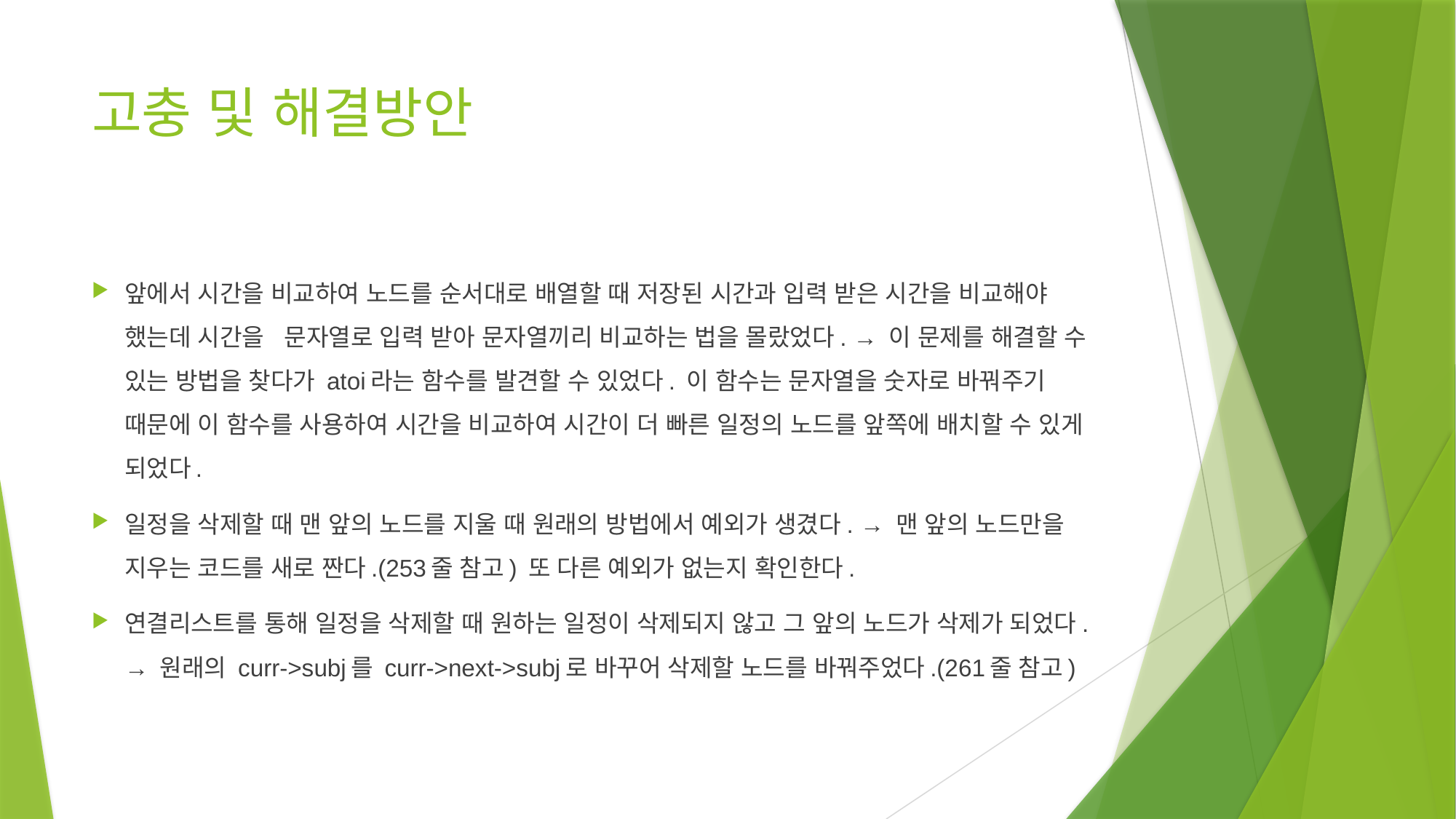

# 고충 및 해결방안
앞에서 시간을 비교하여 노드를 순서대로 배열할 때 저장된 시간과 입력 받은 시간을 비교해야 했는데 시간을   문자열로 입력 받아 문자열끼리 비교하는 법을 몰랐었다. → 이 문제를 해결할 수 있는 방법을 찾다가 atoi라는 함수를 발견할 수 있었다. 이 함수는 문자열을 숫자로 바꿔주기 때문에 이 함수를 사용하여 시간을 비교하여 시간이 더 빠른 일정의 노드를 앞쪽에 배치할 수 있게 되었다.
일정을 삭제할 때 맨 앞의 노드를 지울 때 원래의 방법에서 예외가 생겼다. → 맨 앞의 노드만을 지우는 코드를 새로 짠다.(253줄 참고) 또 다른 예외가 없는지 확인한다.
연결리스트를 통해 일정을 삭제할 때 원하는 일정이 삭제되지 않고 그 앞의 노드가 삭제가 되었다. → 원래의 curr->subj를 curr->next->subj로 바꾸어 삭제할 노드를 바꿔주었다.(261줄 참고)